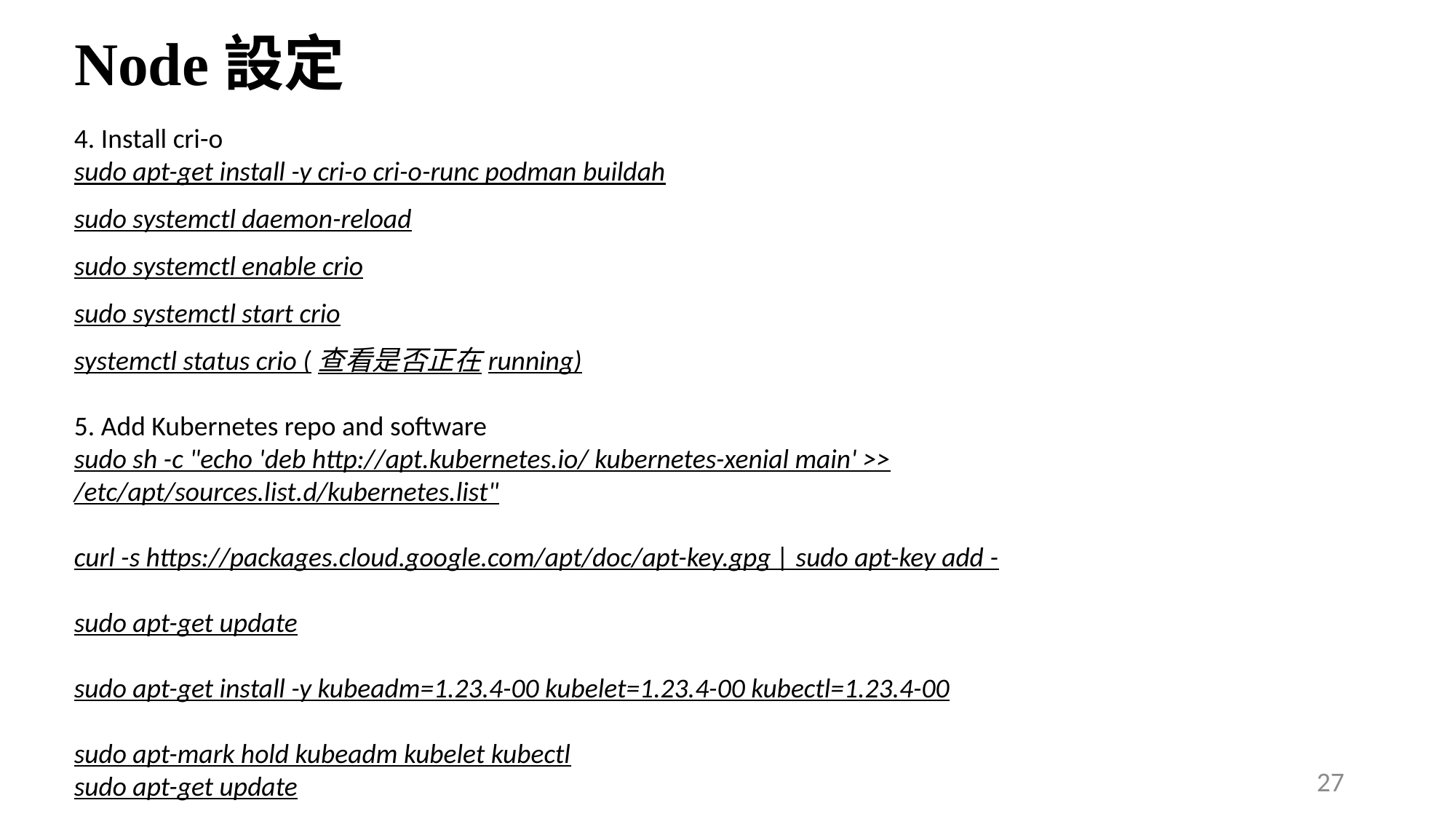

# Node設定
4. Install cri-o
sudo apt-get install -y cri-o cri-o-runc podman buildah

sudo systemctl daemon-reload

sudo systemctl enable crio

sudo systemctl start crio

systemctl status crio (查看是否正在running)

5. Add Kubernetes repo and software
sudo sh -c "echo 'deb http://apt.kubernetes.io/ kubernetes-xenial main' >> /etc/apt/sources.list.d/kubernetes.list"

curl -s https://packages.cloud.google.com/apt/doc/apt-key.gpg | sudo apt-key add -

sudo apt-get update

sudo apt-get install -y kubeadm=1.23.4-00 kubelet=1.23.4-00 kubectl=1.23.4-00

sudo apt-mark hold kubeadm kubelet kubectl
sudo apt-get update
27